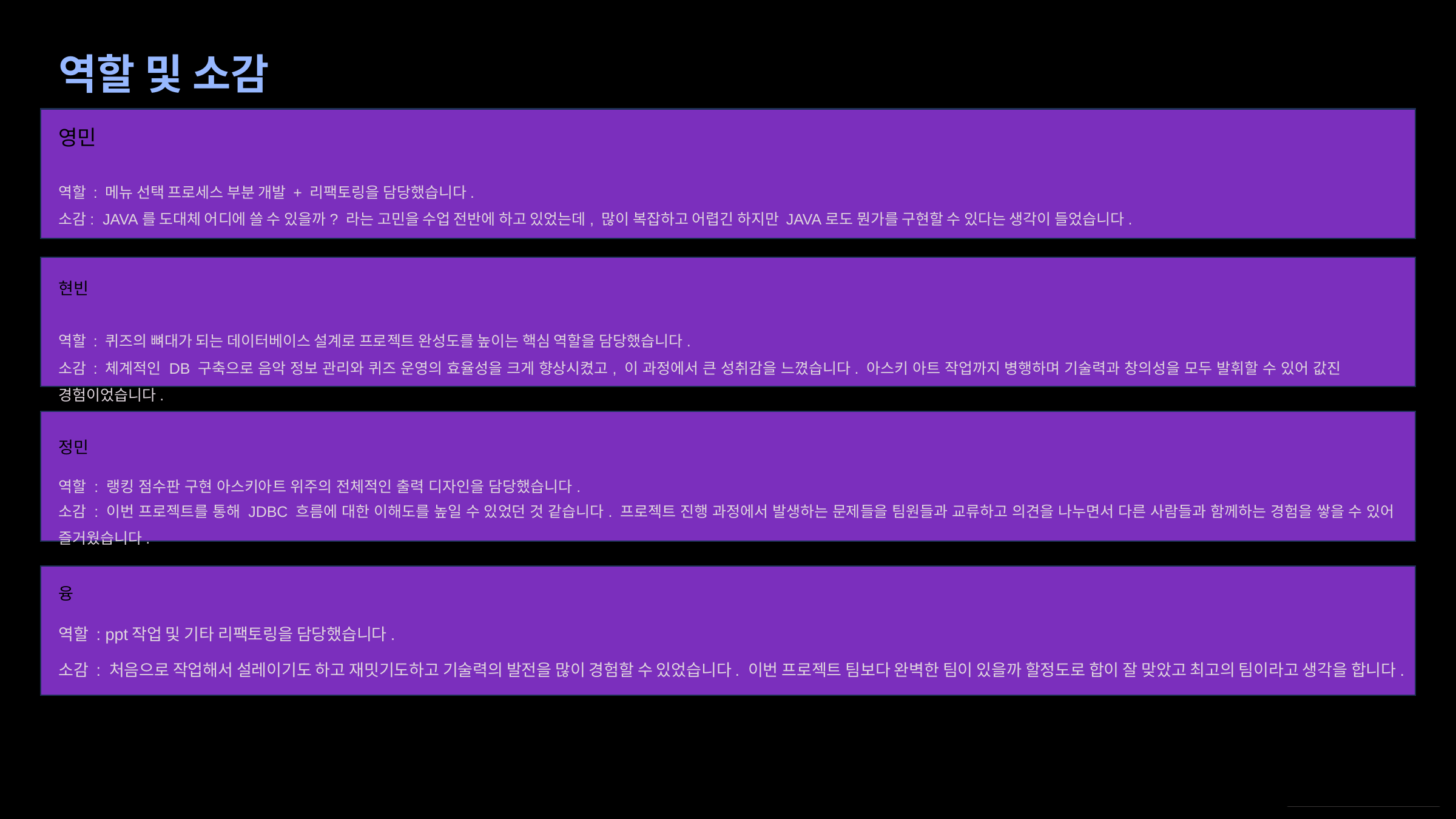

역할 및 소감

영민
역할 : 메뉴 선택 프로세스 부분 개발 + 리팩토링을 담당했습니다.
소감:  JAVA를 도대체 어디에 쓸 수 있을까? 라는 고민을 수업 전반에 하고 있었는데, 많이 복잡하고 어렵긴 하지만 JAVA로도 뭔가를 구현할 수 있다는 생각이 들었습니다.

현빈
역할 : 퀴즈의 뼈대가 되는 데이터베이스 설계로 프로젝트 완성도를 높이는 핵심 역할을 담당했습니다.
소감 : 체계적인 DB 구축으로 음악 정보 관리와 퀴즈 운영의 효율성을 크게 향상시켰고, 이 과정에서 큰 성취감을 느꼈습니다. 아스키 아트 작업까지 병행하며 기술력과 창의성을 모두 발휘할 수 있어 값진 경험이었습니다.

정민
역할 : 랭킹 점수판 구현 아스키아트 위주의 전체적인 출력 디자인을 담당했습니다.
소감 : 이번 프로젝트를 통해 JDBC 흐름에 대한 이해도를 높일 수 있었던 것 같습니다. 프로젝트 진행 과정에서 발생하는 문제들을 팀원들과 교류하고 의견을 나누면서 다른 사람들과 함께하는 경험을 쌓을 수 있어 즐거웠습니다.

융
역할 : ppt작업 및 기타 리팩토링을 담당했습니다.
소감 : 처음으로 작업해서 설레이기도 하고 재밋기도하고 기술력의 발전을 많이 경험할 수 있었습니다. 이번 프로젝트 팀보다 완벽한 팀이 있을까 할정도로 합이 잘 맞았고 최고의 팀이라고 생각을 합니다.